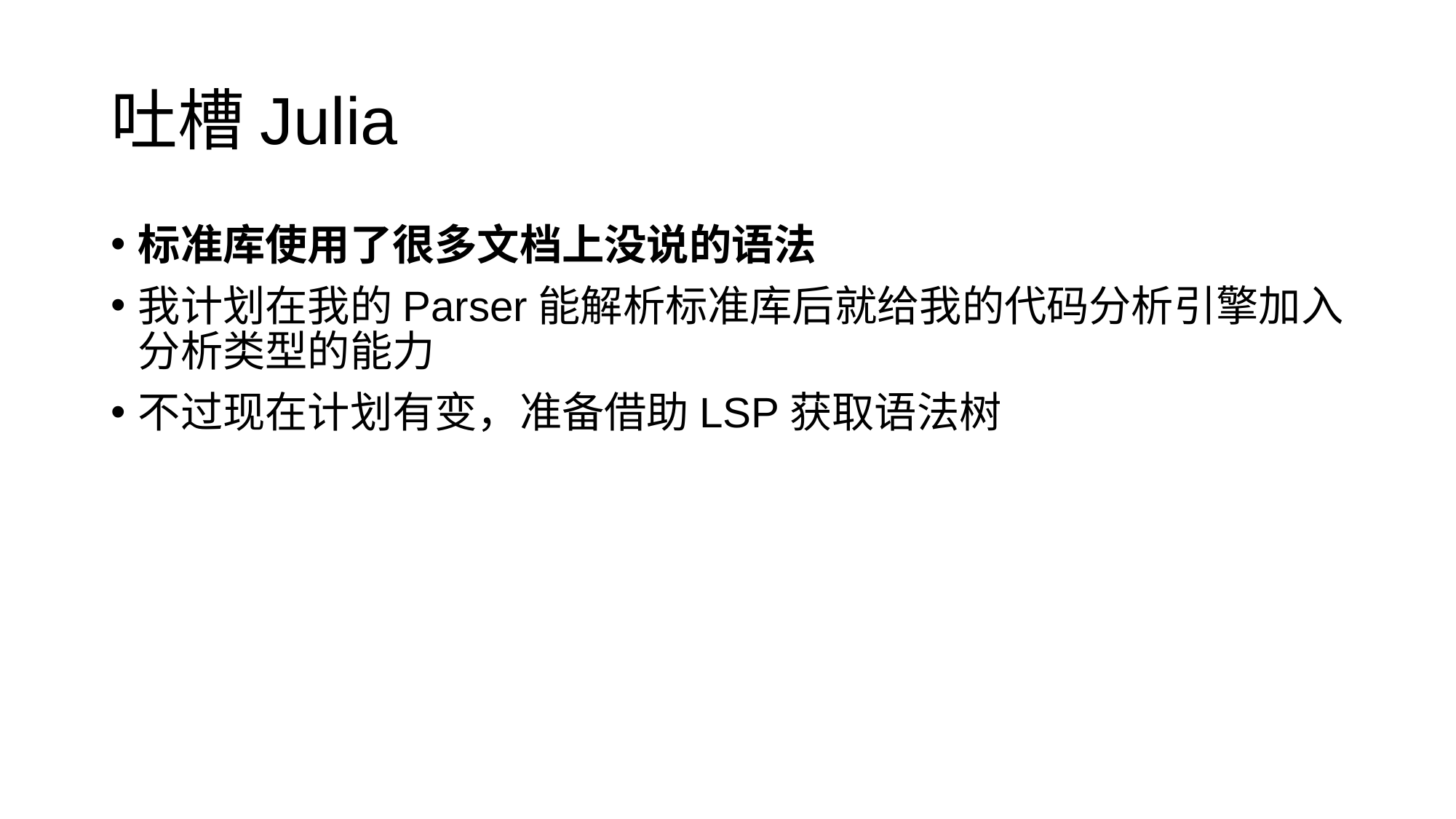

# 吐槽Julia
标准库使用了很多文档上没说的语法
我计划在我的Parser能解析标准库后就给我的代码分析引擎加入分析类型的能力
不过现在计划有变，准备借助LSP获取语法树